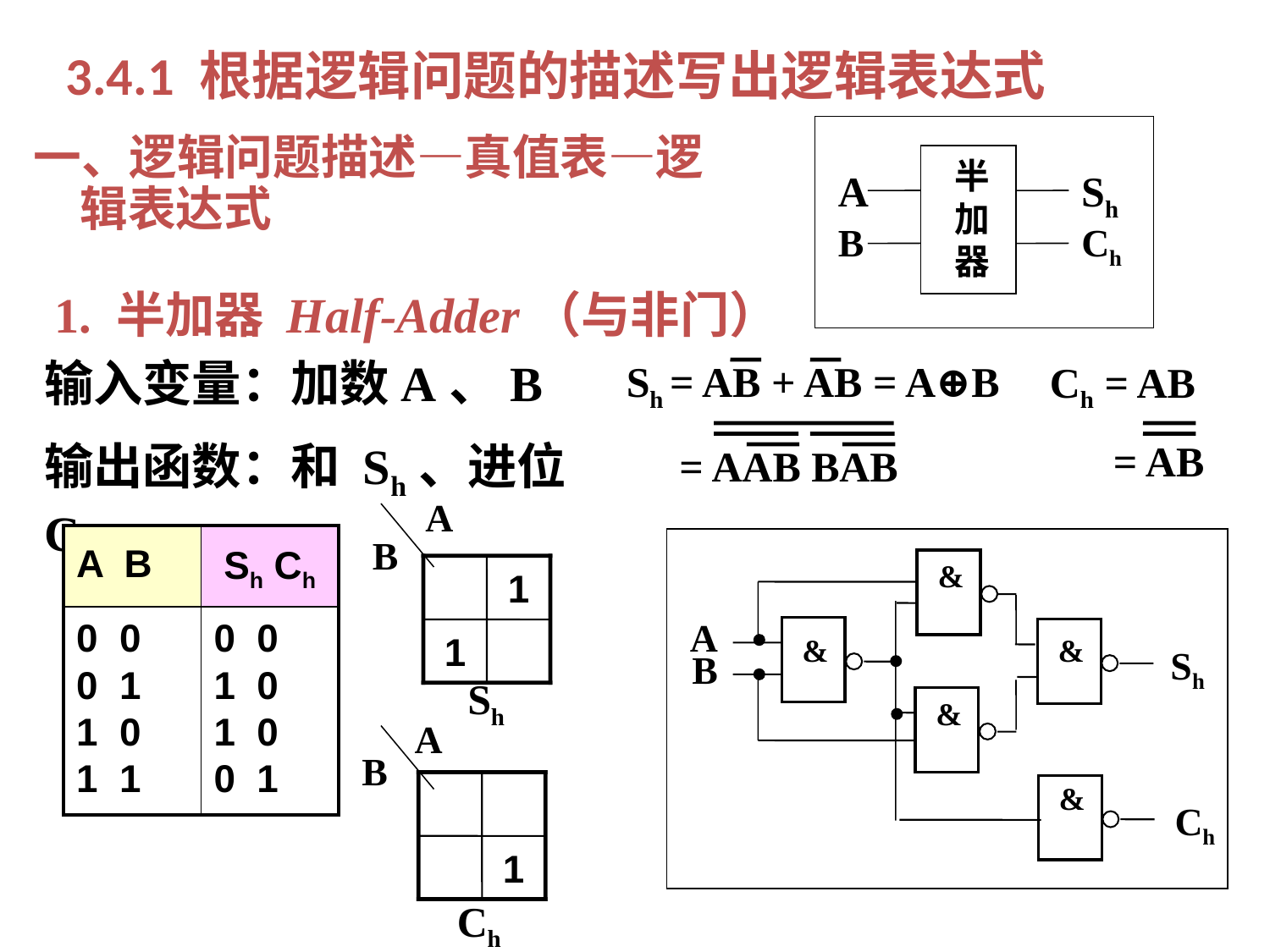

# 3.4.1 根据逻辑问题的描述写出逻辑表达式

半加器
A
Sh

B
Ch

一、逻辑问题描述—真值表—逻辑表达式
1. 半加器 Half-Adder（与非门）
Sh = AB + AB = A⊕B
Ch = AB
      = AB

= AAB BAB

输入变量：加数A、B
输出函数：和 Sh、进位Ch
A

B

1

1

Sh

| A B | Sh Ch |
| --- | --- |
| 0 0 0 1 1 0 1 1 | 0 0 1 0 1 0 0 1 |

&

A

&
&

Sh
B

&

&

Ch

A

B

1
Ch